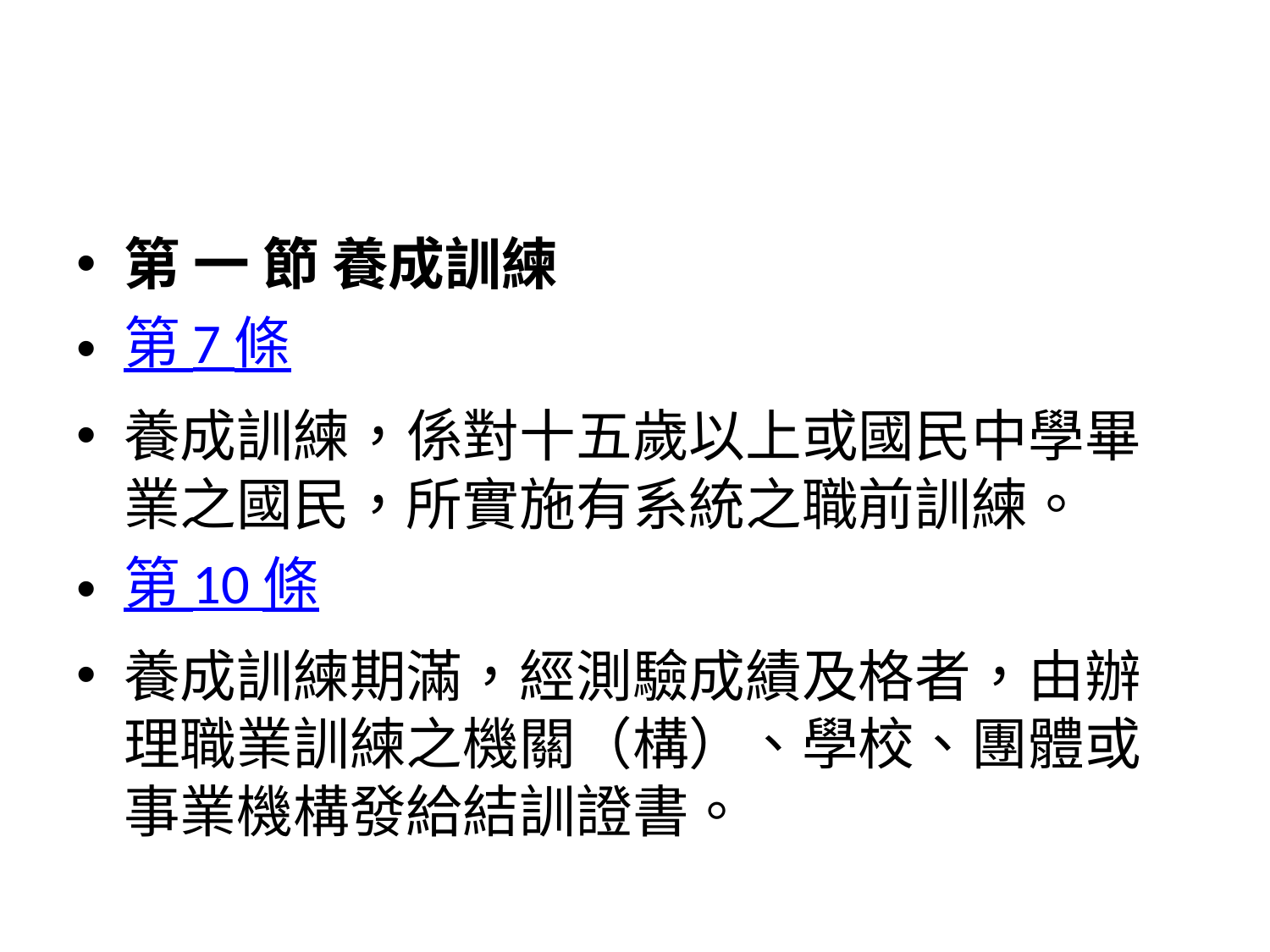

#
第 一 節 養成訓練
第 7 條
養成訓練，係對十五歲以上或國民中學畢業之國民，所實施有系統之職前訓練。
第 10 條
養成訓練期滿，經測驗成績及格者，由辦理職業訓練之機關（構）、學校、團體或事業機構發給結訓證書。